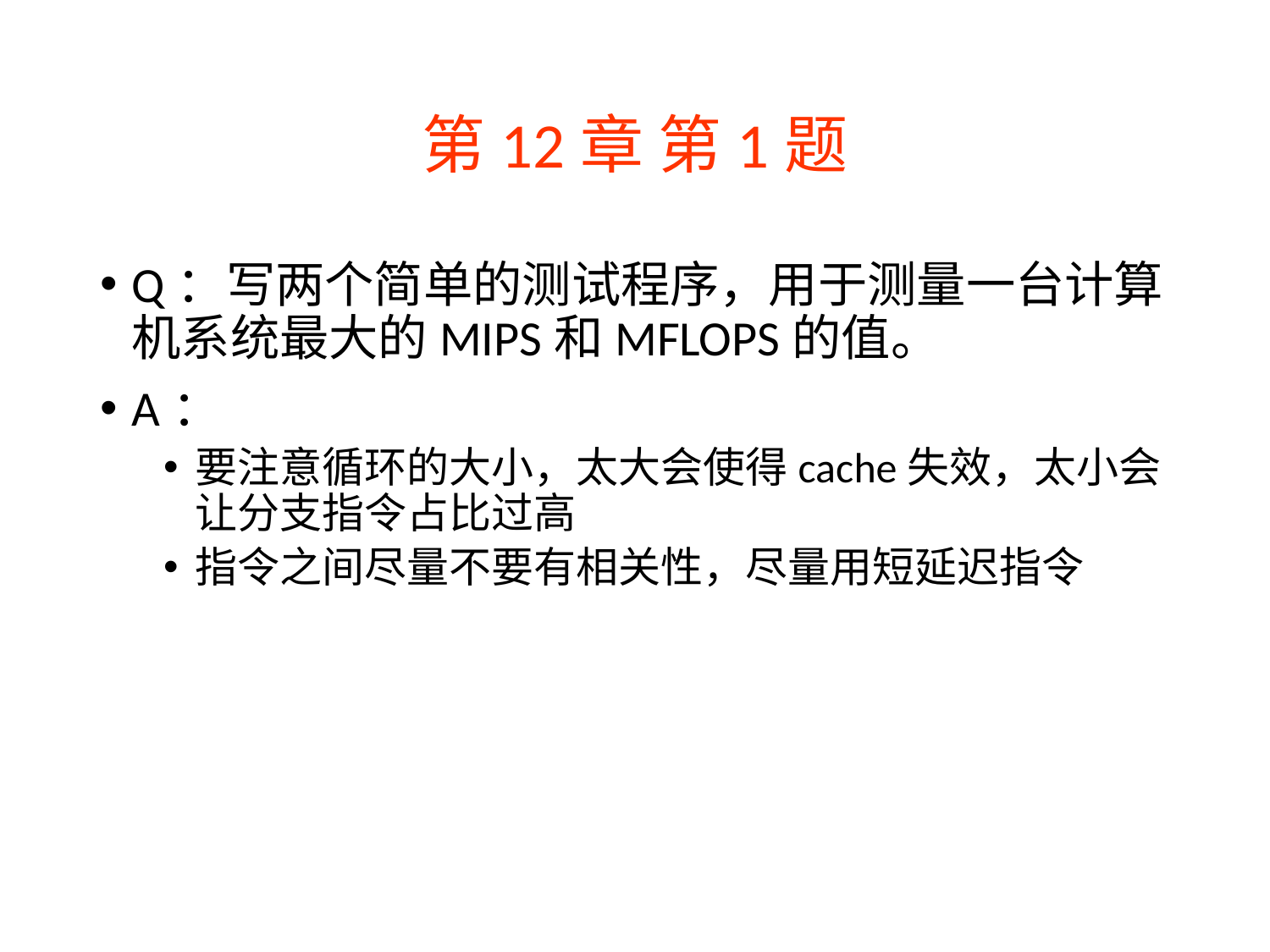

# 第12章 第1题
Q：写两个简单的测试程序，用于测量一台计算机系统最大的MIPS和MFLOPS的值。
A：
要注意循环的大小，太大会使得cache失效，太小会让分支指令占比过高
指令之间尽量不要有相关性，尽量用短延迟指令